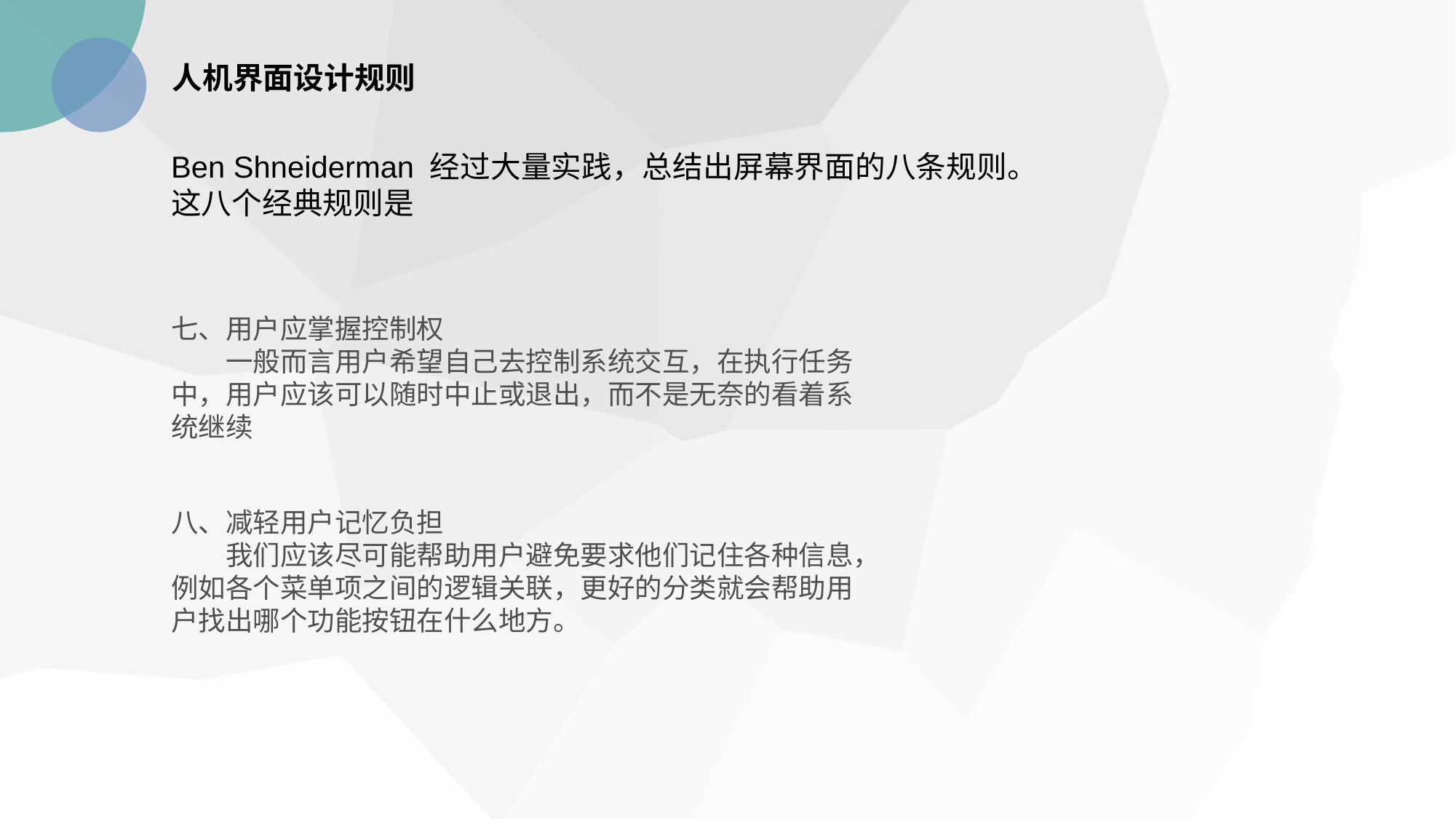

人机界面设计规则
Ben Shneiderman 经过大量实践，总结出屏幕界面的八条规则。这八个经典规则是
七、用户应掌握控制权 
　　一般而言用户希望自己去控制系统交互，在执行任务中，用户应该可以随时中止或退出，而不是无奈的看着系统继续
八、减轻用户记忆负担 
　　我们应该尽可能帮助用户避免要求他们记住各种信息，例如各个菜单项之间的逻辑关联，更好的分类就会帮助用户找出哪个功能按钮在什么地方。